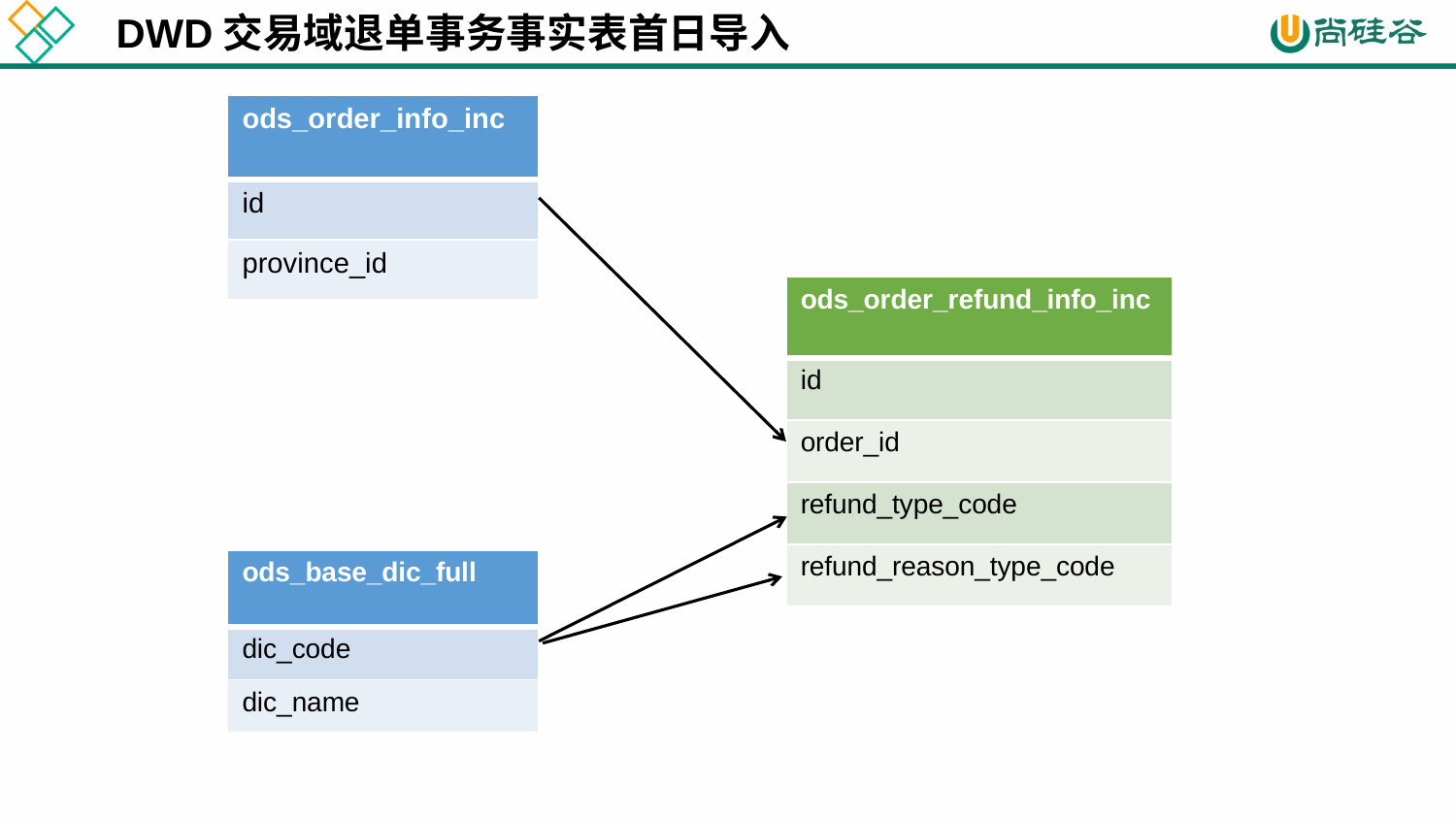

DWD交易域退单事务事实表首日导入
| ods\_order\_info\_inc |
| --- |
| id |
| province\_id |
| ods\_order\_refund\_info\_inc |
| --- |
| id |
| order\_id |
| refund\_type\_code |
| refund\_reason\_type\_code |
| ods\_base\_dic\_full |
| --- |
| dic\_code |
| dic\_name |